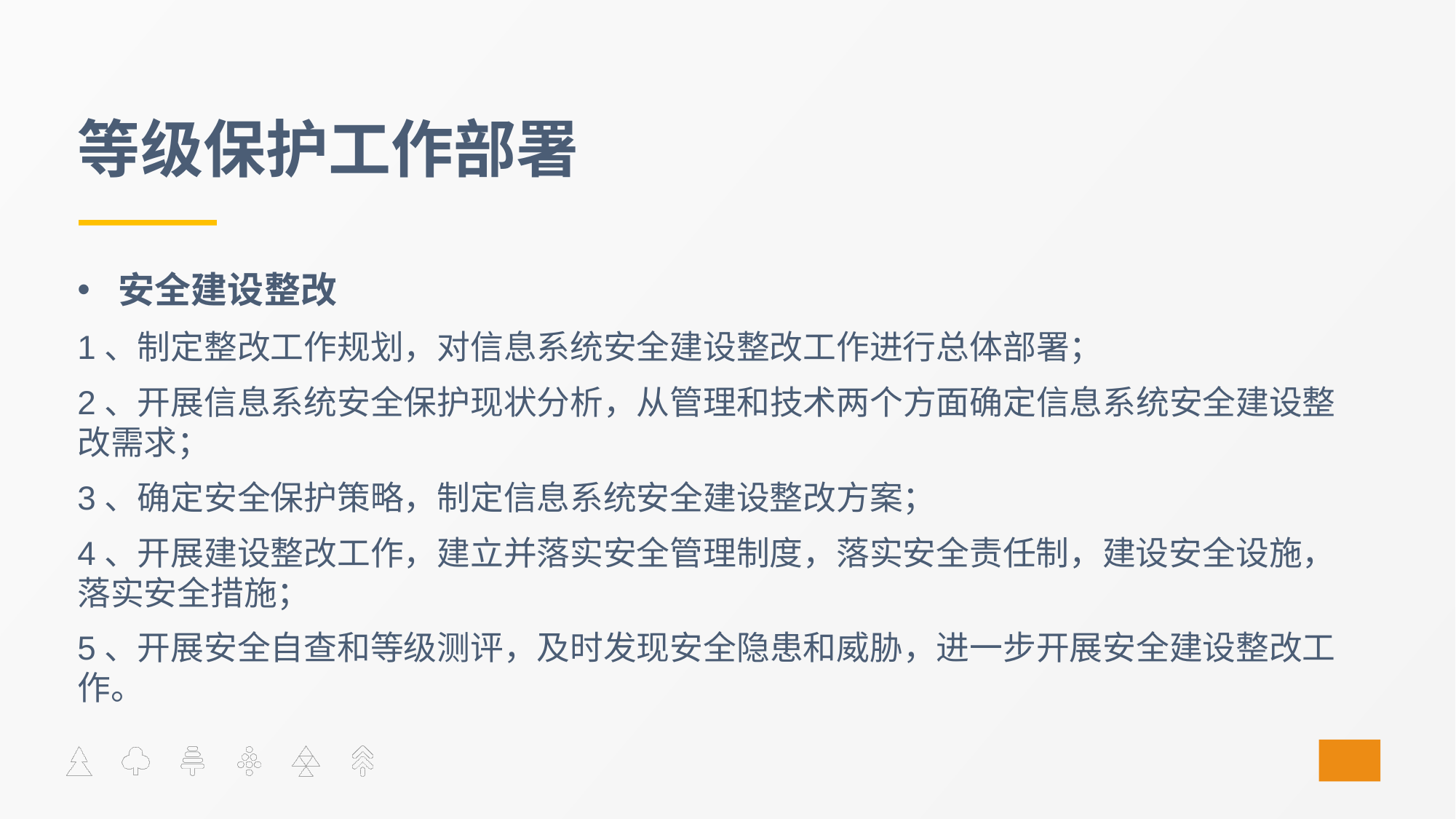

# 等级保护工作部署

安全建设整改
1、制定整改工作规划，对信息系统安全建设整改工作进行总体部署；
2、开展信息系统安全保护现状分析，从管理和技术两个方面确定信息系统安全建设整改需求；
3、确定安全保护策略，制定信息系统安全建设整改方案；
4、开展建设整改工作，建立并落实安全管理制度，落实安全责任制，建设安全设施，落实安全措施；
5、开展安全自查和等级测评，及时发现安全隐患和威胁，进一步开展安全建设整改工作。
33